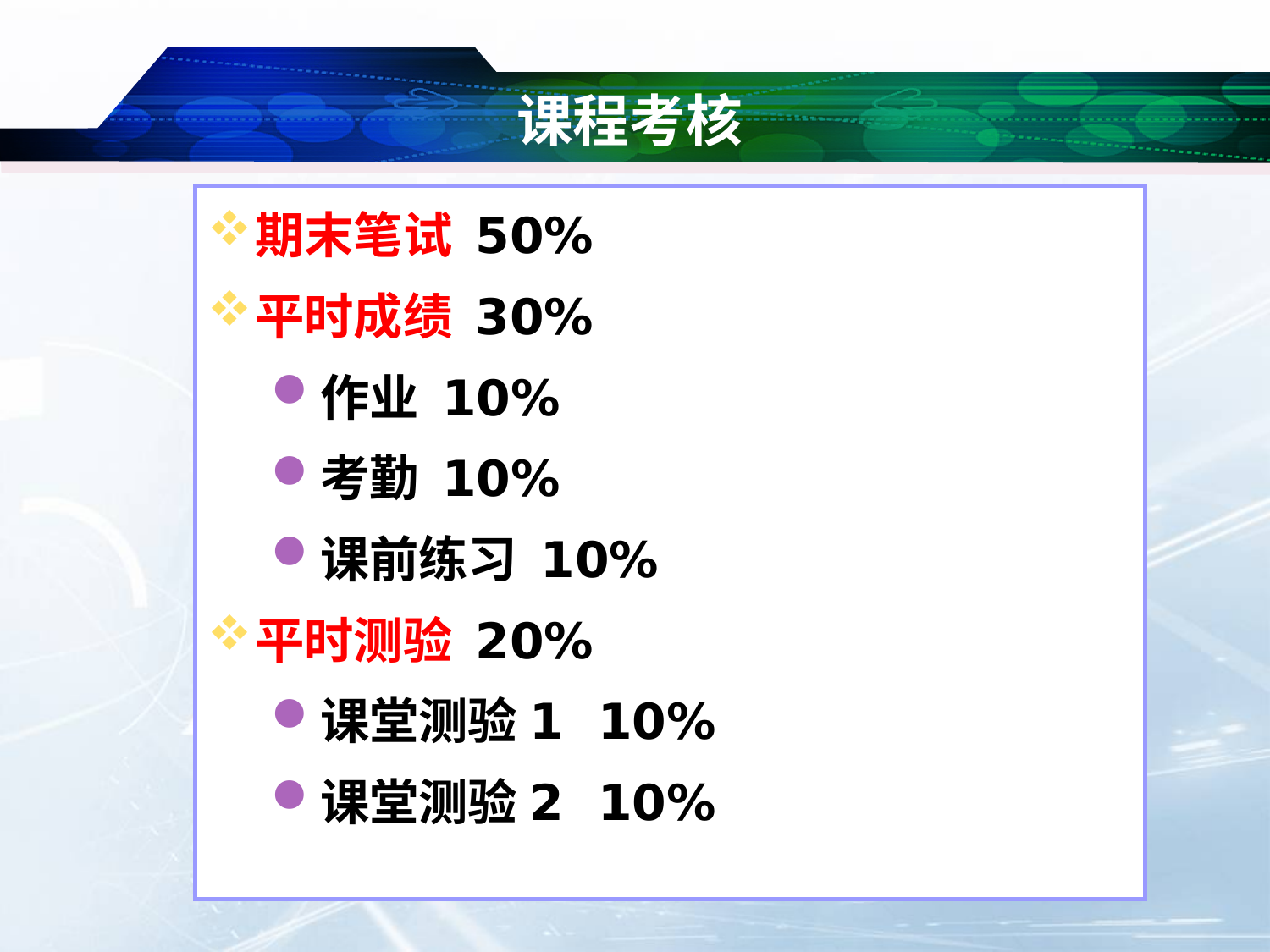

# 课程考核
期末笔试 50%
平时成绩 30%
作业 10%
考勤 10%
课前练习 10%
平时测验 20%
课堂测验1  10%
课堂测验2  10%